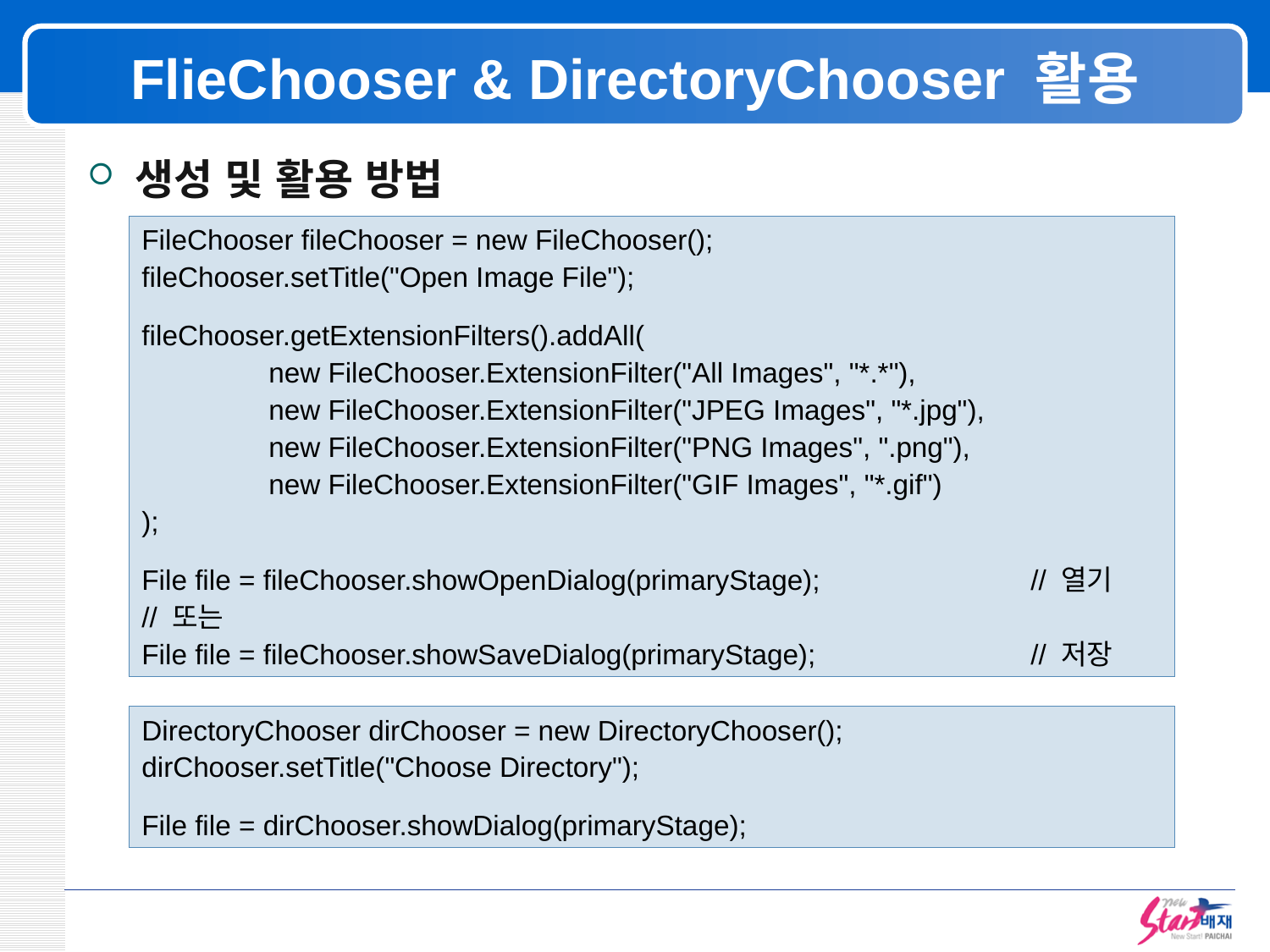

# FlieChooser & DirectoryChooser 활용
생성 및 활용 방법
FileChooser fileChooser = new FileChooser();
fileChooser.setTitle("Open Image File");

fileChooser.getExtensionFilters().addAll(
	new FileChooser.ExtensionFilter("All Images", "*.*"),
	new FileChooser.ExtensionFilter("JPEG Images", "*.jpg"),
	new FileChooser.ExtensionFilter("PNG Images", ".png"),
	new FileChooser.ExtensionFilter("GIF Images", "*.gif")
);

File file = fileChooser.showOpenDialog(primaryStage);		// 열기
// 또는
File file = fileChooser.showSaveDialog(primaryStage);		// 저장
DirectoryChooser dirChooser = new DirectoryChooser();
dirChooser.setTitle("Choose Directory");

File file = dirChooser.showDialog(primaryStage);